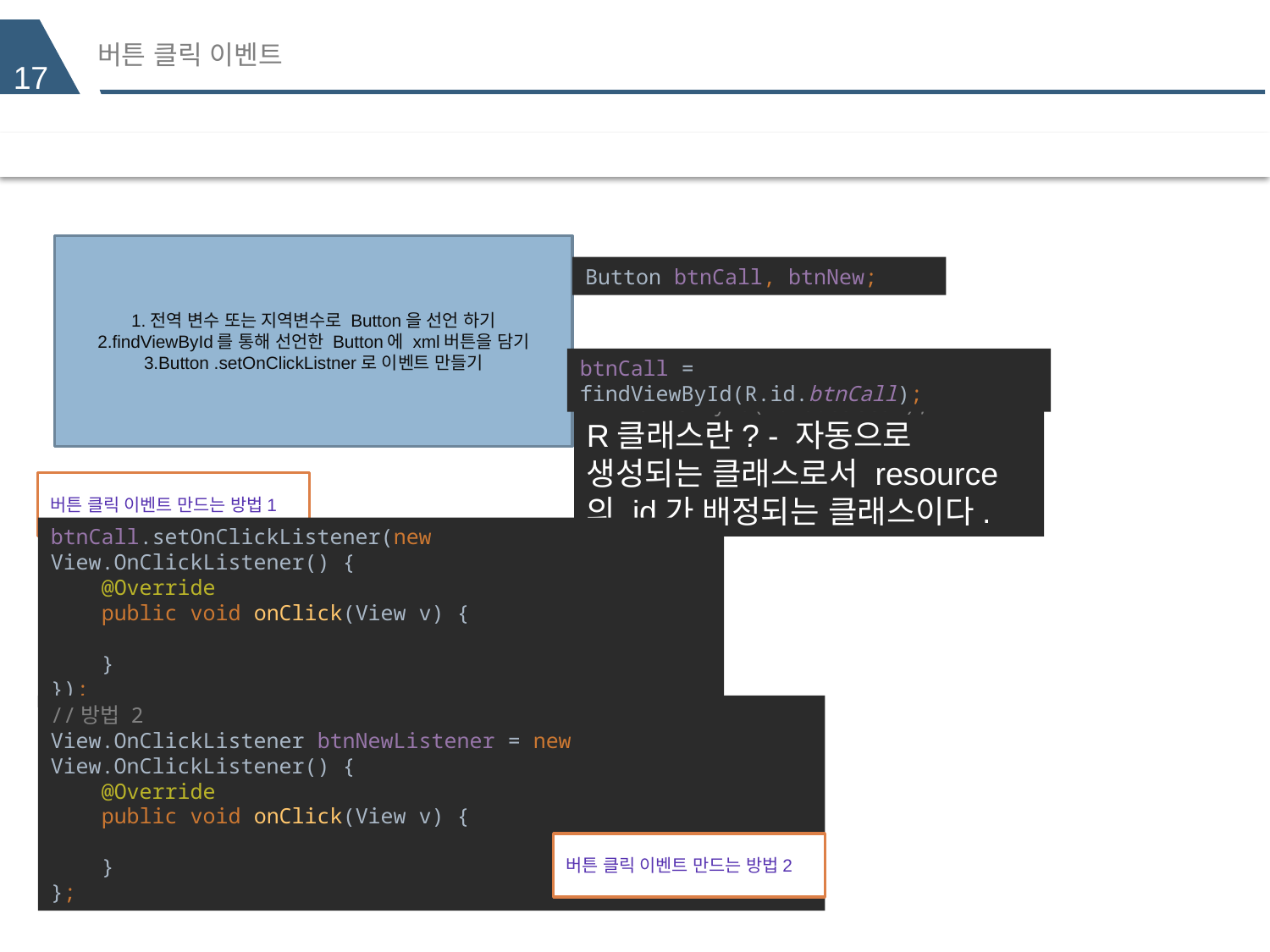

# 버튼 클릭 이벤트
17

1.전역 변수 또는 지역변수로 Button을 선언 하기
2.findViewById를 통해 선언한 Button에 xml버튼을 담기
3.Button .setOnClickListner로 이벤트 만들기
Button btnCall, btnNew;
btnCall = findViewById(R.id.btnCall);
 findViewById(R.id.button);
R클래스란? - 자동으로 생성되는 클래스로서 resource의 id가 배정되는 클래스이다.
버튼 클릭 이벤트 만드는 방법1
btnCall.setOnClickListener(new View.OnClickListener() {
    @Override
    public void onClick(View v) {
    }
});
//방법 2
View.OnClickListener btnNewListener = new View.OnClickListener() {
    @Override
    public void onClick(View v) {
    }
};
버튼 클릭 이벤트 만드는 방법2